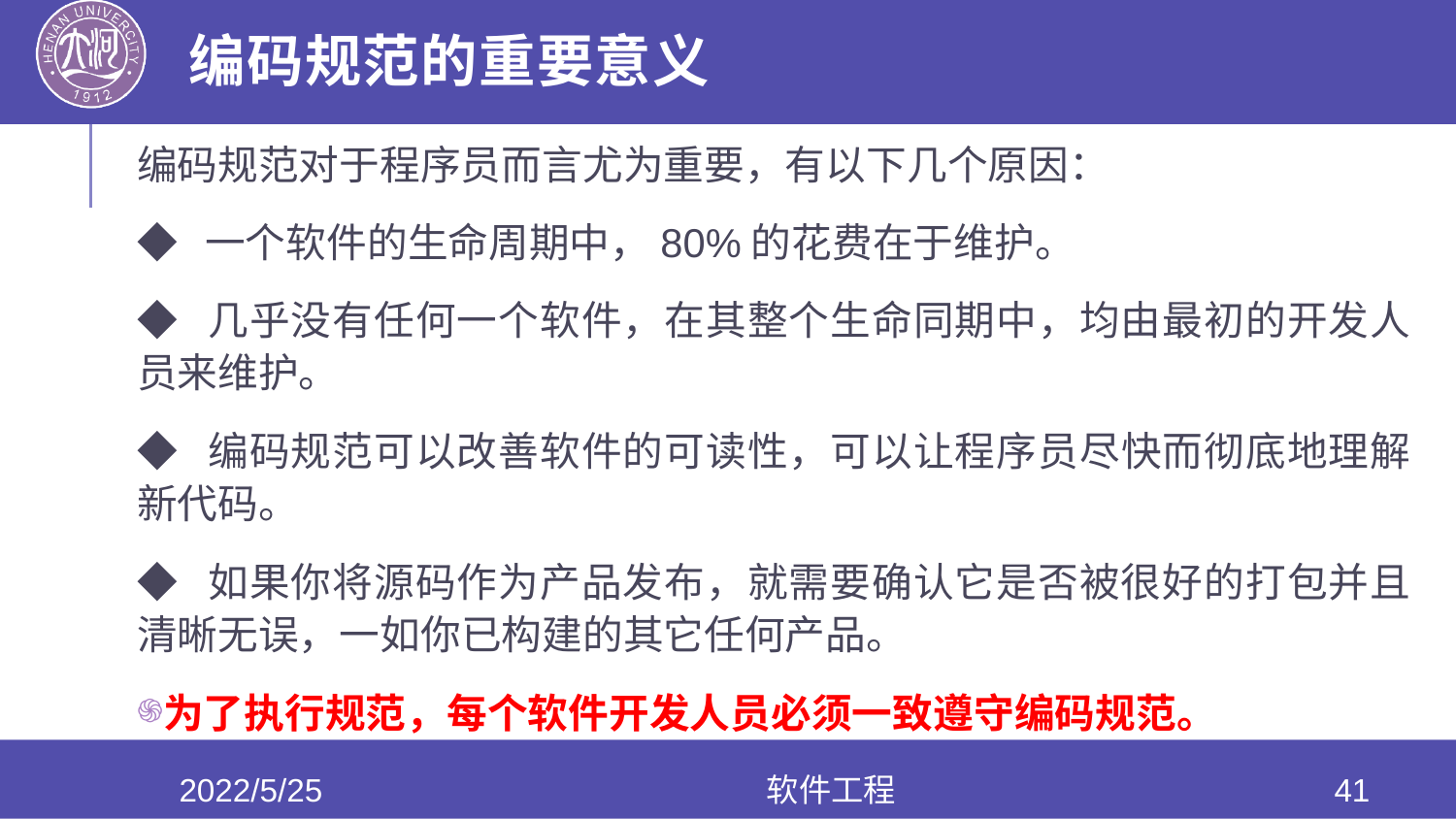

# 编码规范的重要意义
编码规范对于程序员而言尤为重要，有以下几个原因：
◆  一个软件的生命周期中，80%的花费在于维护。
◆  几乎没有任何一个软件，在其整个生命同期中，均由最初的开发人员来维护。
◆  编码规范可以改善软件的可读性，可以让程序员尽快而彻底地理解新代码。
◆  如果你将源码作为产品发布，就需要确认它是否被很好的打包并且清晰无误，一如你已构建的其它任何产品。
为了执行规范，每个软件开发人员必须一致遵守编码规范。
2022/5/25
软件工程
41